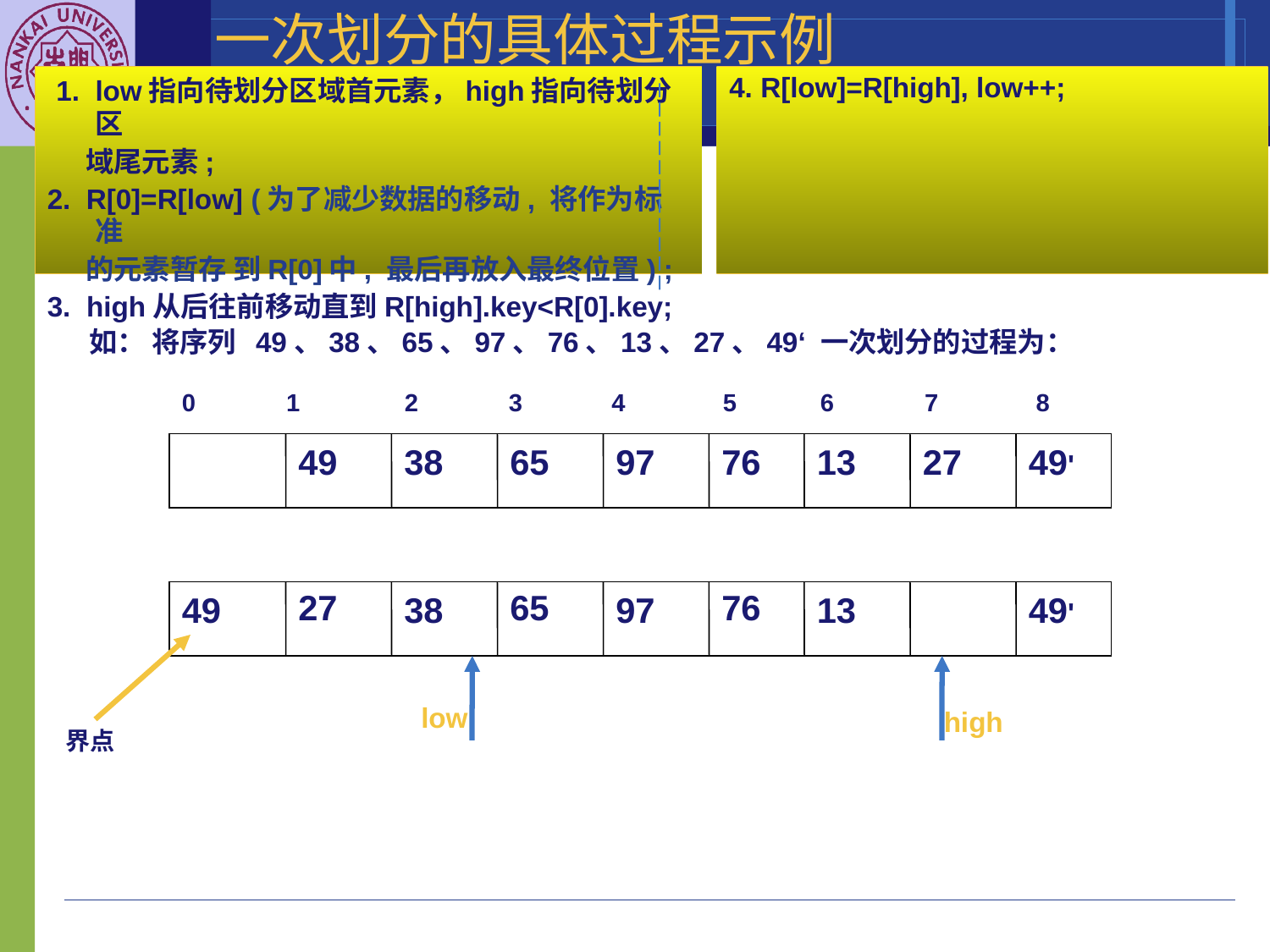

一次划分的具体过程示例
 1.  low指向待划分区域首元素，high指向待划分区
     域尾元素;
2.  R[0]=R[low] (为了减少数据的移动, 将作为标准
     的元素暂存 到R[0]中, 最后再放入最终位置) ;
3.  high从后往前移动直到R[high].key<R[0].key;

4. R[low]=R[high], low++;

如： 将序列  49、38、65、97、76、13、27、49‘ 一次划分的过程为：
0             1               2             3	       4              5            6             7              8

49
38
65
97
76
13
27
49'
27
65
76

49
38
97
13
49'

low

high
界点
21